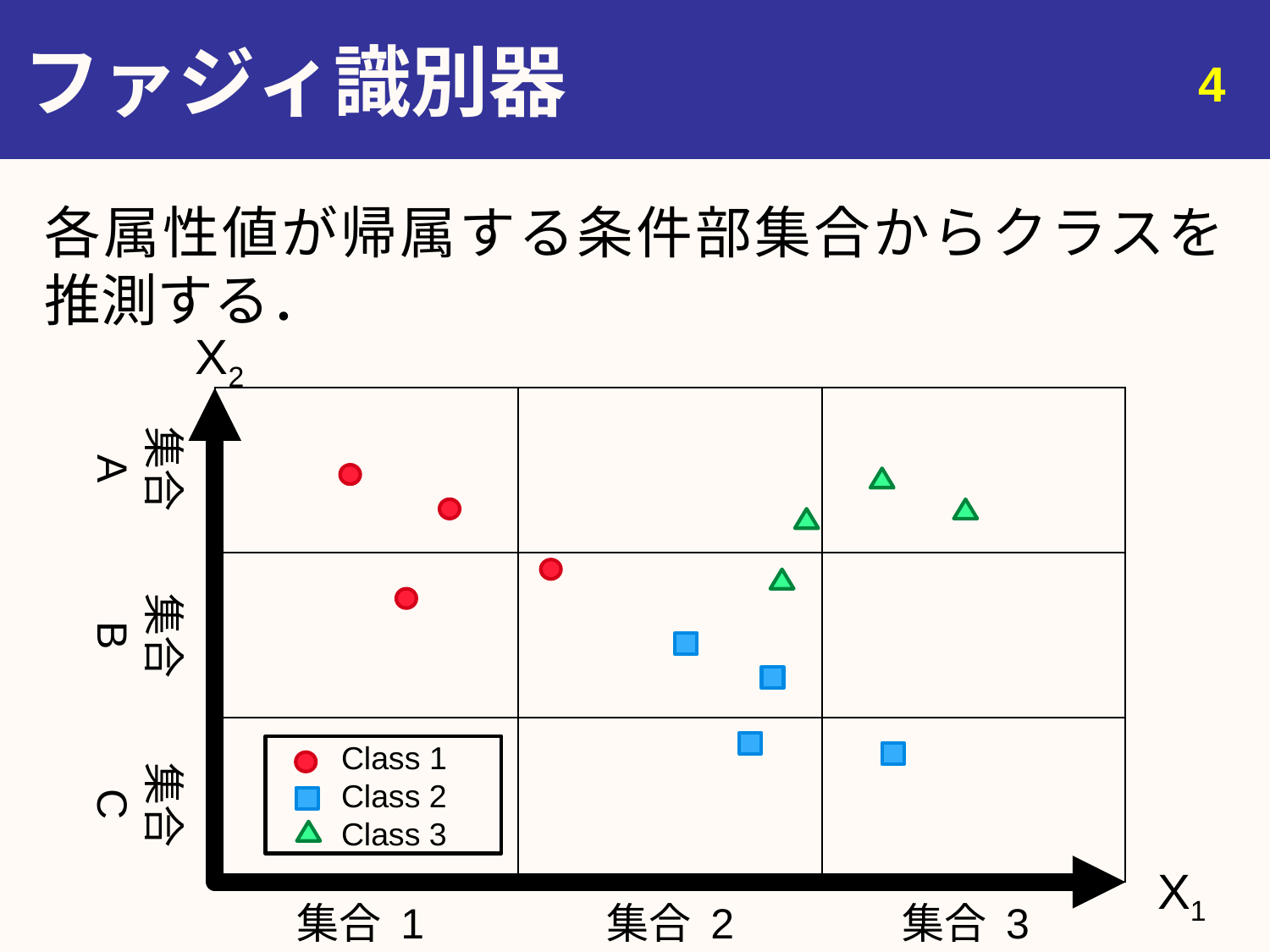

# ファジィ識別器
4
各属性値が帰属する条件部集合からクラスを推測する．
X2
|  |  |  |
| --- | --- | --- |
|  |  |  |
|  |  |  |
集合 A
集合 B
集合 C

Class 1
Class 2
Class 3

X1
集合 3
集合 1
集合 2